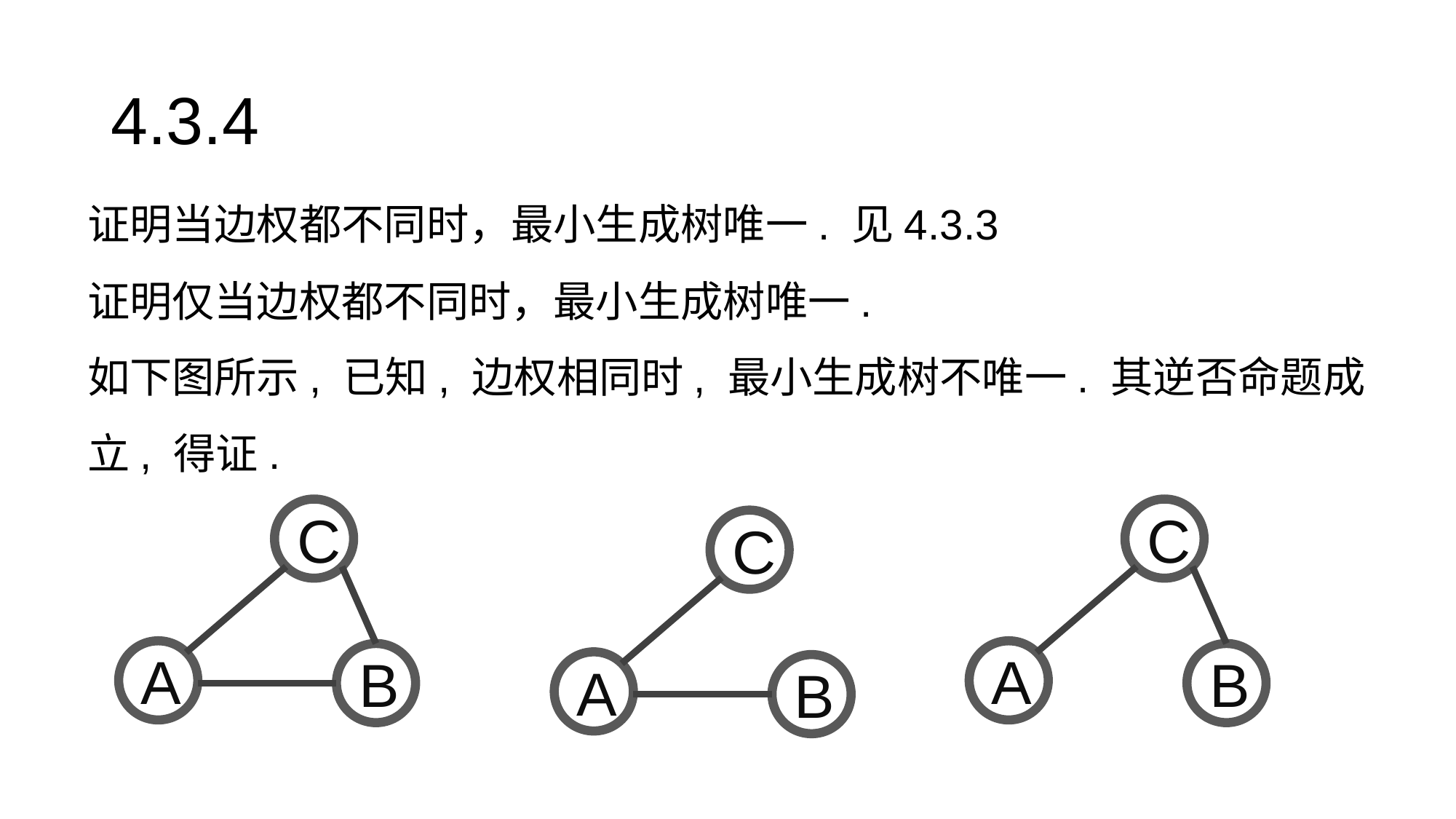

# 4.3.4
证明当边权都不同时，最小生成树唯一. 见4.3.3
证明仅当边权都不同时，最小生成树唯一.
如下图所示, 已知, 边权相同时, 最小生成树不唯一. 其逆否命题成立, 得证.
C
C
C
A
A
B
B
A
B